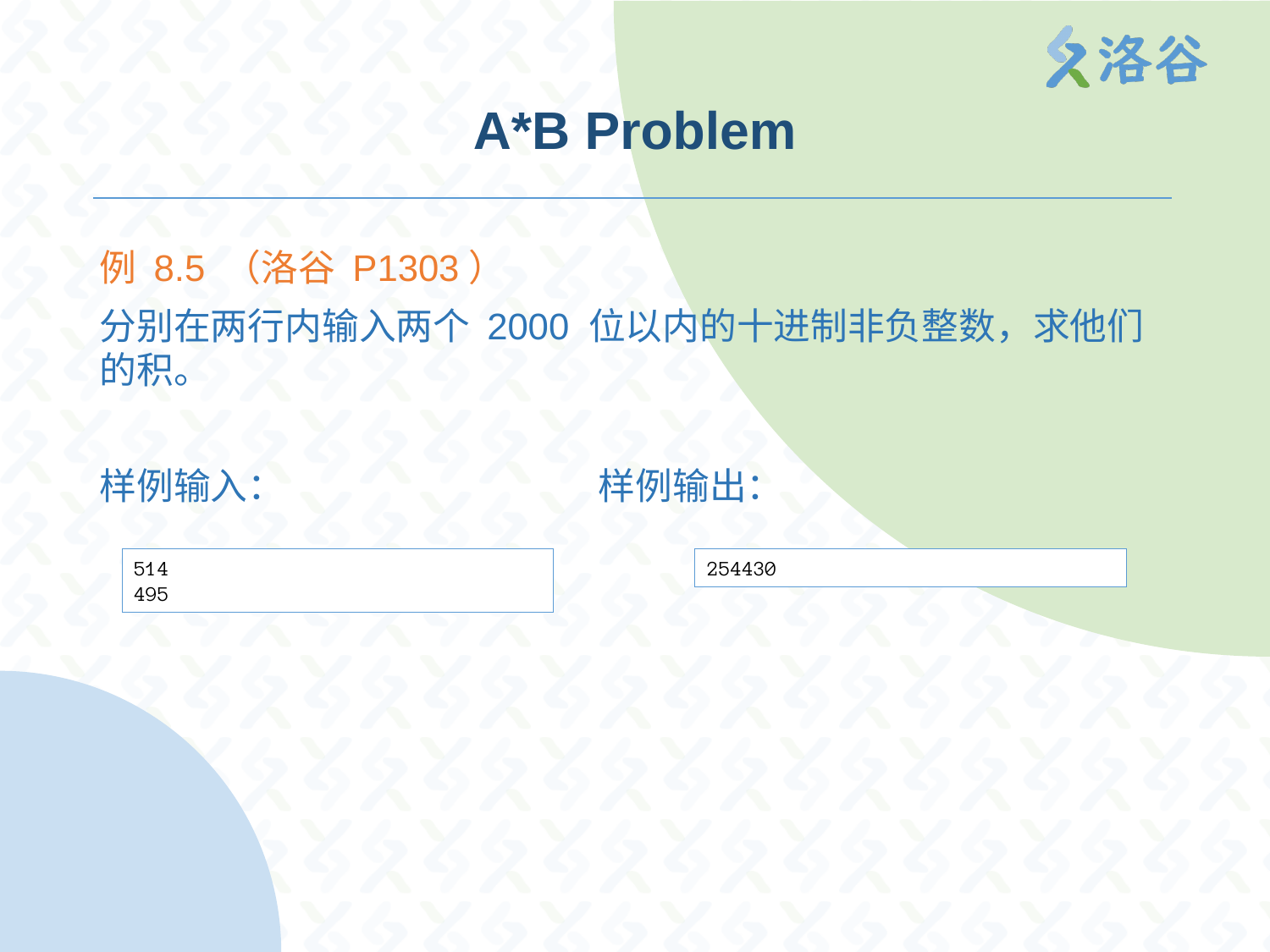

# A*B Problem
例 8.5 （洛谷 P1303）
分别在两行内输入两个 2000 位以内的十进制非负整数，求他们的积。

样例输入：                                      样例输出：

514
495
254430